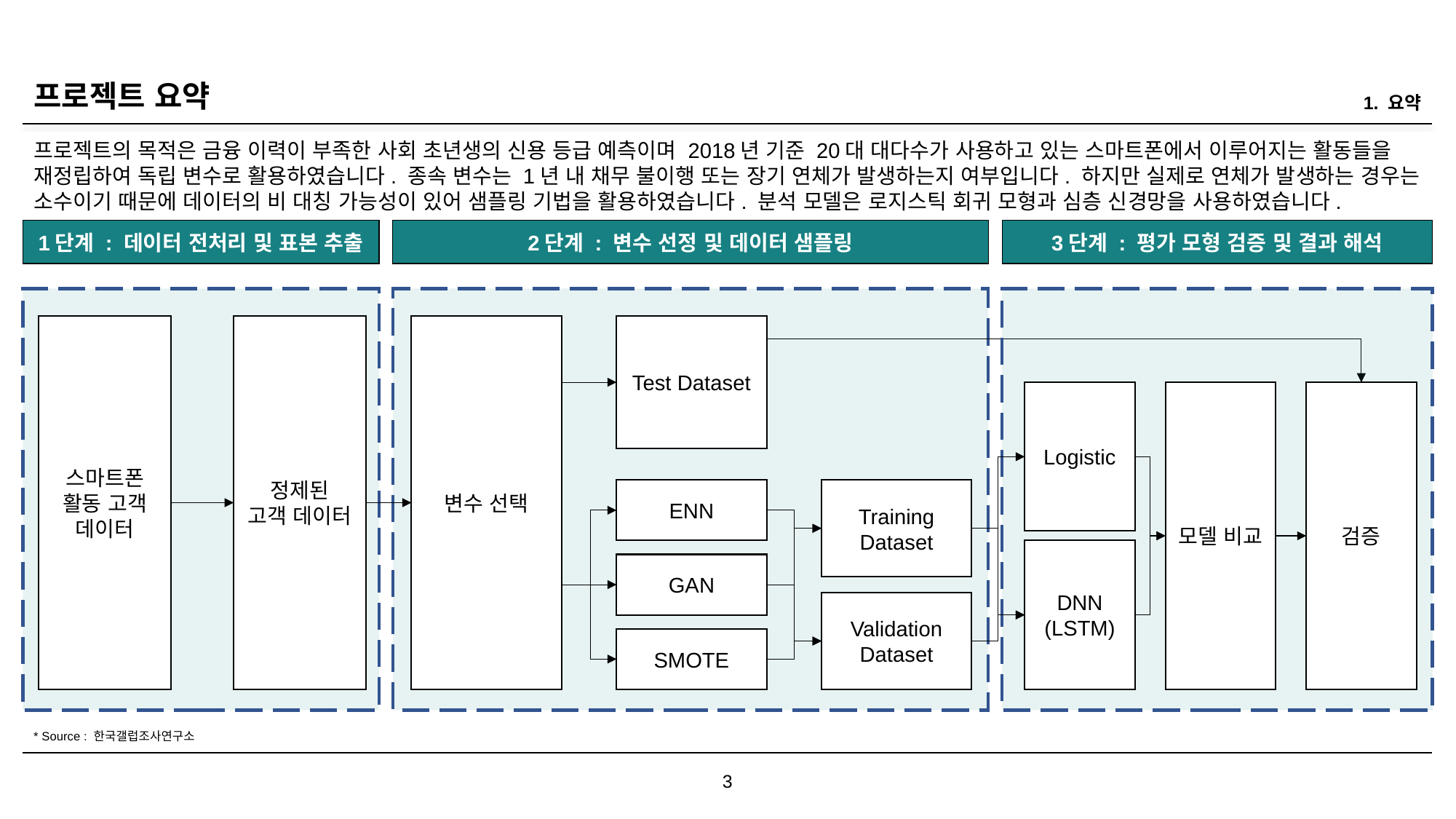

프로젝트 요약
1. 요약
프로젝트의 목적은 금융 이력이 부족한 사회 초년생의 신용 등급 예측이며 2018년 기준 20대 대다수가 사용하고 있는 스마트폰에서 이루어지는 활동들을 재정립하여 독립 변수로 활용하였습니다. 종속 변수는 1년 내 채무 불이행 또는 장기 연체가 발생하는지 여부입니다. 하지만 실제로 연체가 발생하는 경우는 소수이기 때문에 데이터의 비 대칭 가능성이 있어 샘플링 기법을 활용하였습니다. 분석 모델은 로지스틱 회귀 모형과 심층 신경망을 사용하였습니다.
1단계 : 데이터 전처리 및 표본 추출
2단계 : 변수 선정 및 데이터 샘플링
3단계 : 평가 모형 검증 및 결과 해석

스마트폰
활동 고객
데이터
정제된
고객 데이터
변수 선택
Test Dataset
모델 비교
검증
Logistic
ENN
Training Dataset
DNN
(LSTM)
GAN
Validation Dataset
SMOTE
* Source : 한국갤럽조사연구소
3